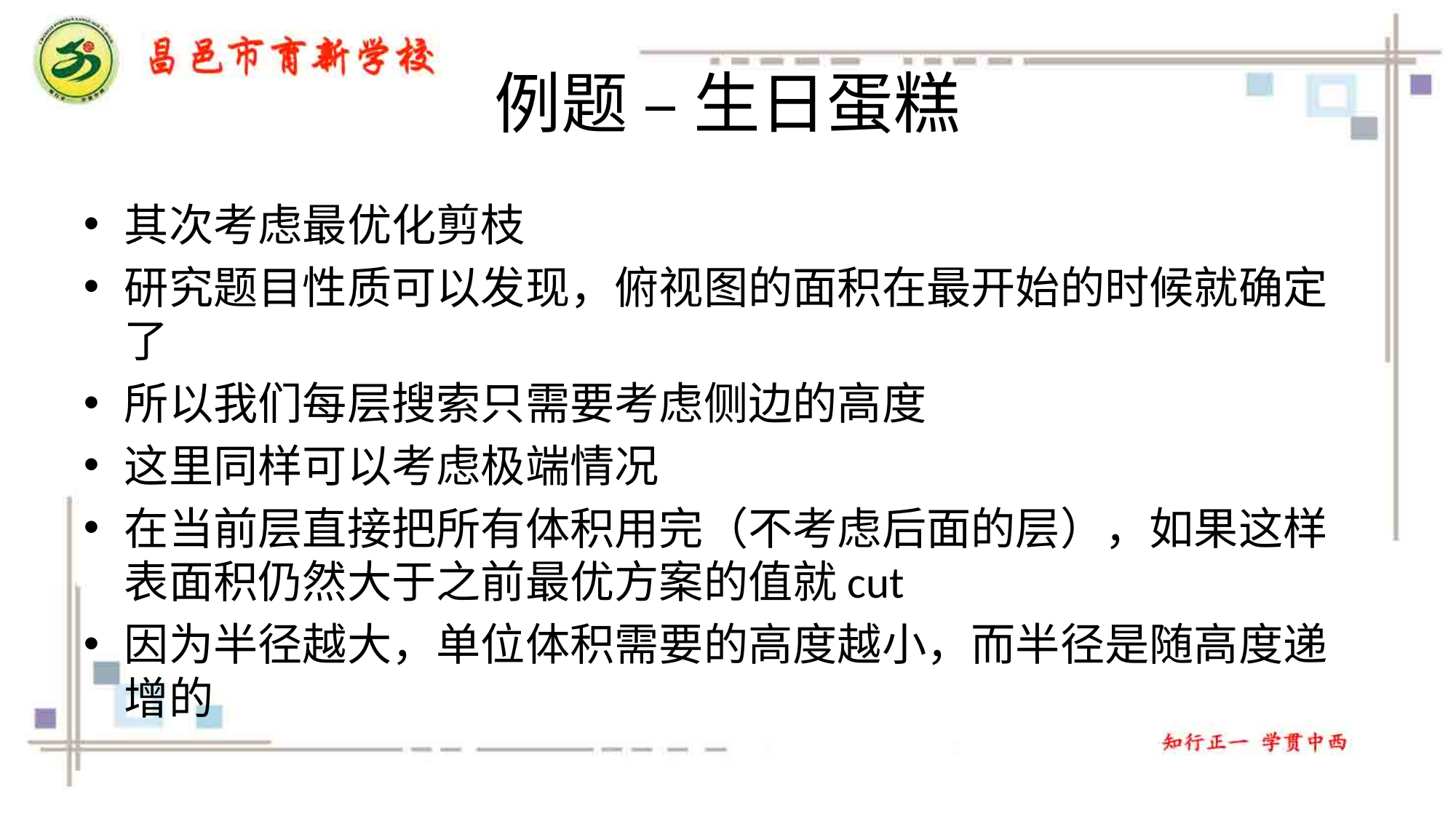

# 例题 – 生日蛋糕
其次考虑最优化剪枝
研究题目性质可以发现，俯视图的面积在最开始的时候就确定了
所以我们每层搜索只需要考虑侧边的高度
这里同样可以考虑极端情况
在当前层直接把所有体积用完（不考虑后面的层），如果这样表面积仍然大于之前最优方案的值就cut
因为半径越大，单位体积需要的高度越小，而半径是随高度递增的